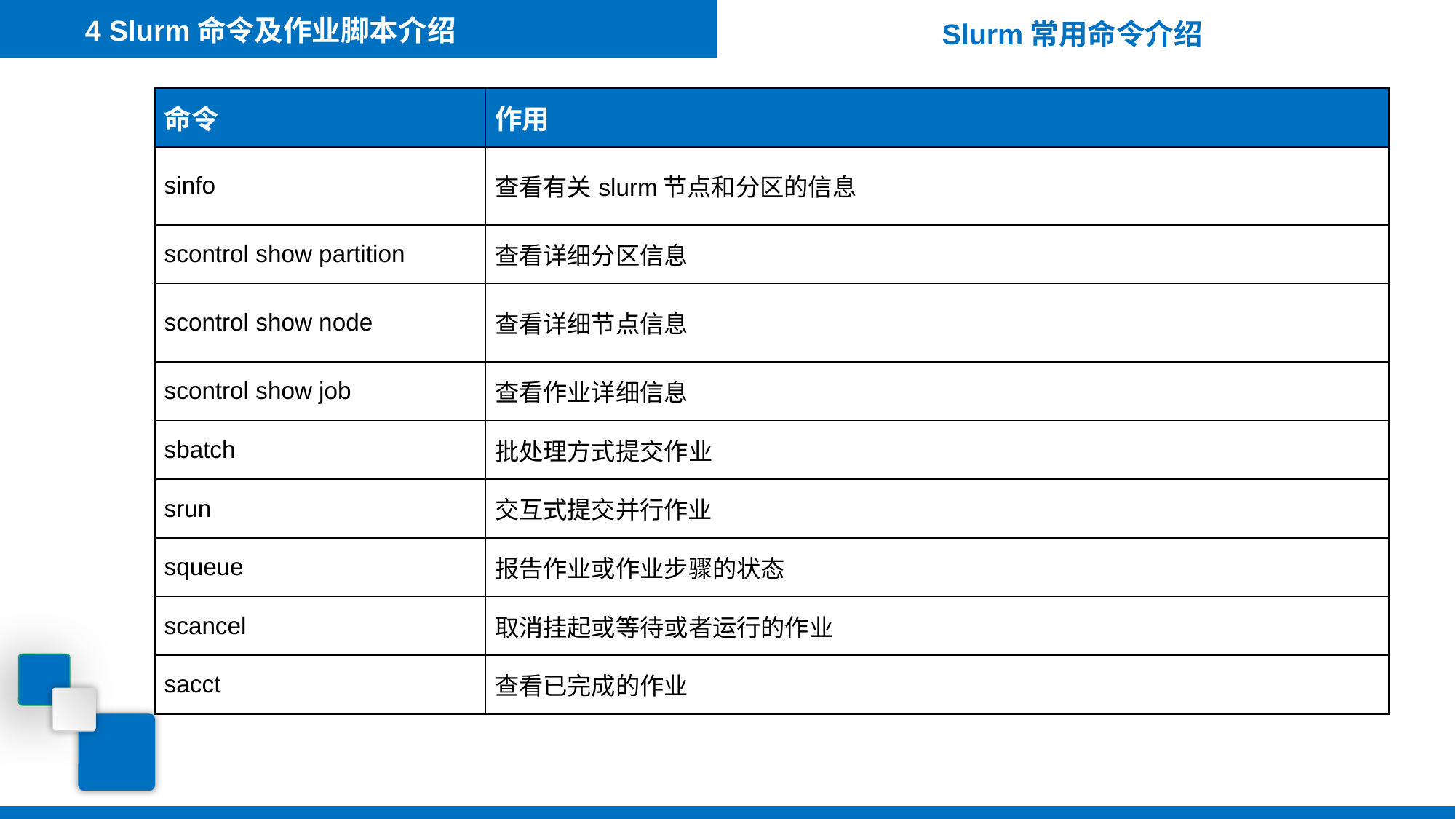

4 Slurm命令及作业脚本介绍

Slurm常用命令介绍
| 命令 | 作用 |
| --- | --- |
| ​sinfo | 查看有关slurm节点和分区的信息 |
| ​scontrol show partition | 查看详细分区信息 |
| ​scontrol show node | 查看详细节点信息 |
| ​scontrol show job | 查看作业详细信息 |
| sbatch | 批处理方式提交作业 |
| srun | 交互式提交并行作业 |
| ​squeue | 报告作业或作业步骤的状态 |
| scancel | 取消挂起或等待或者运行的作业 |
| sacct | 查看已完成的作业 |